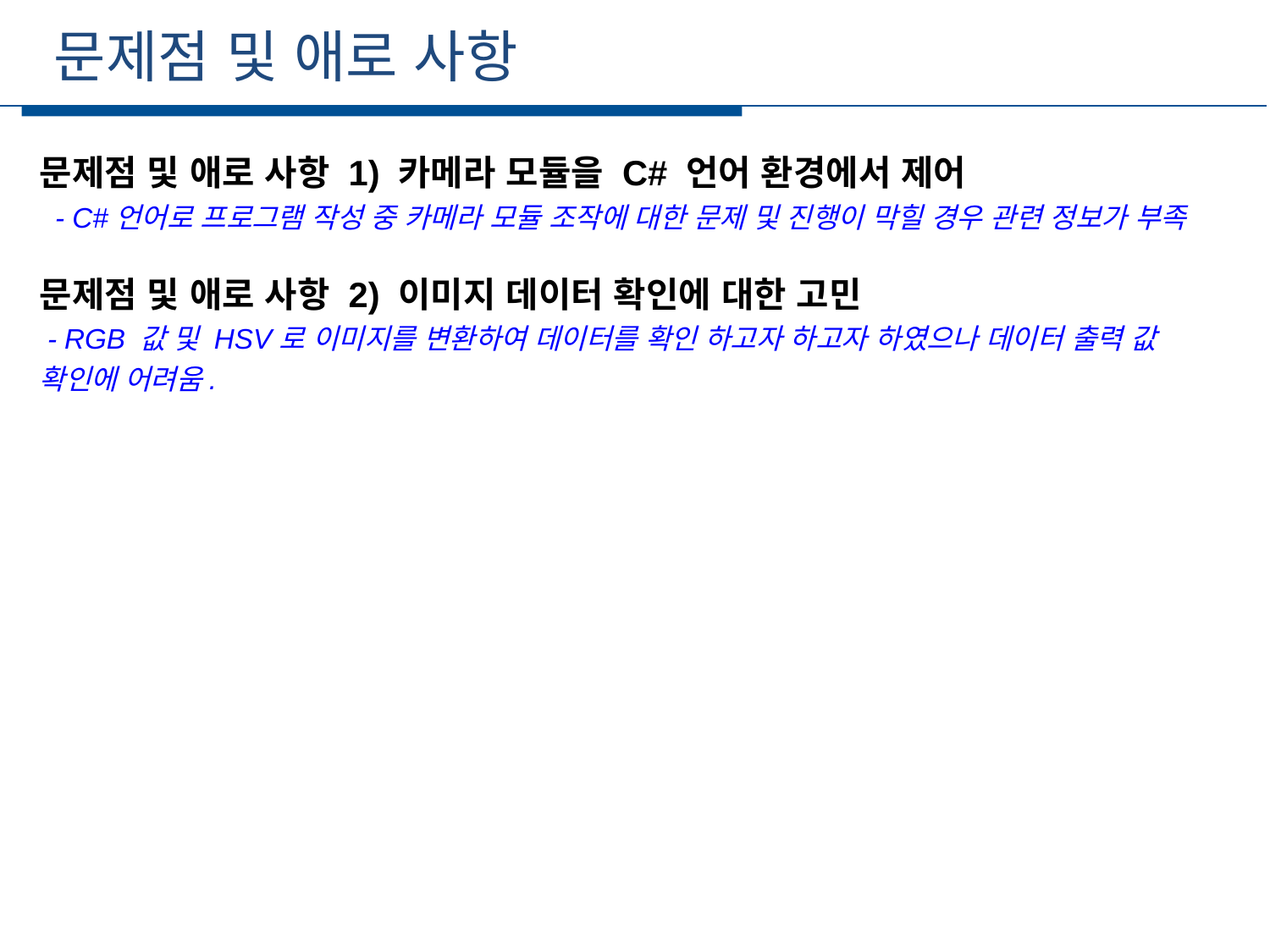

문제점 및 애로 사항
세부일정

문제점 및 애로 사항 1) 카메라 모듈을 C# 언어 환경에서 제어
  - C#언어로 프로그램 작성 중 카메라 모듈 조작에 대한 문제 및 진행이 막힐 경우 관련 정보가 부족

문제점 및 애로 사항 2) 이미지 데이터 확인에 대한 고민
 - RGB 값 및 HSV로 이미지를 변환하여 데이터를 확인 하고자 하고자 하였으나 데이터 출력 값 확인에 어려움.